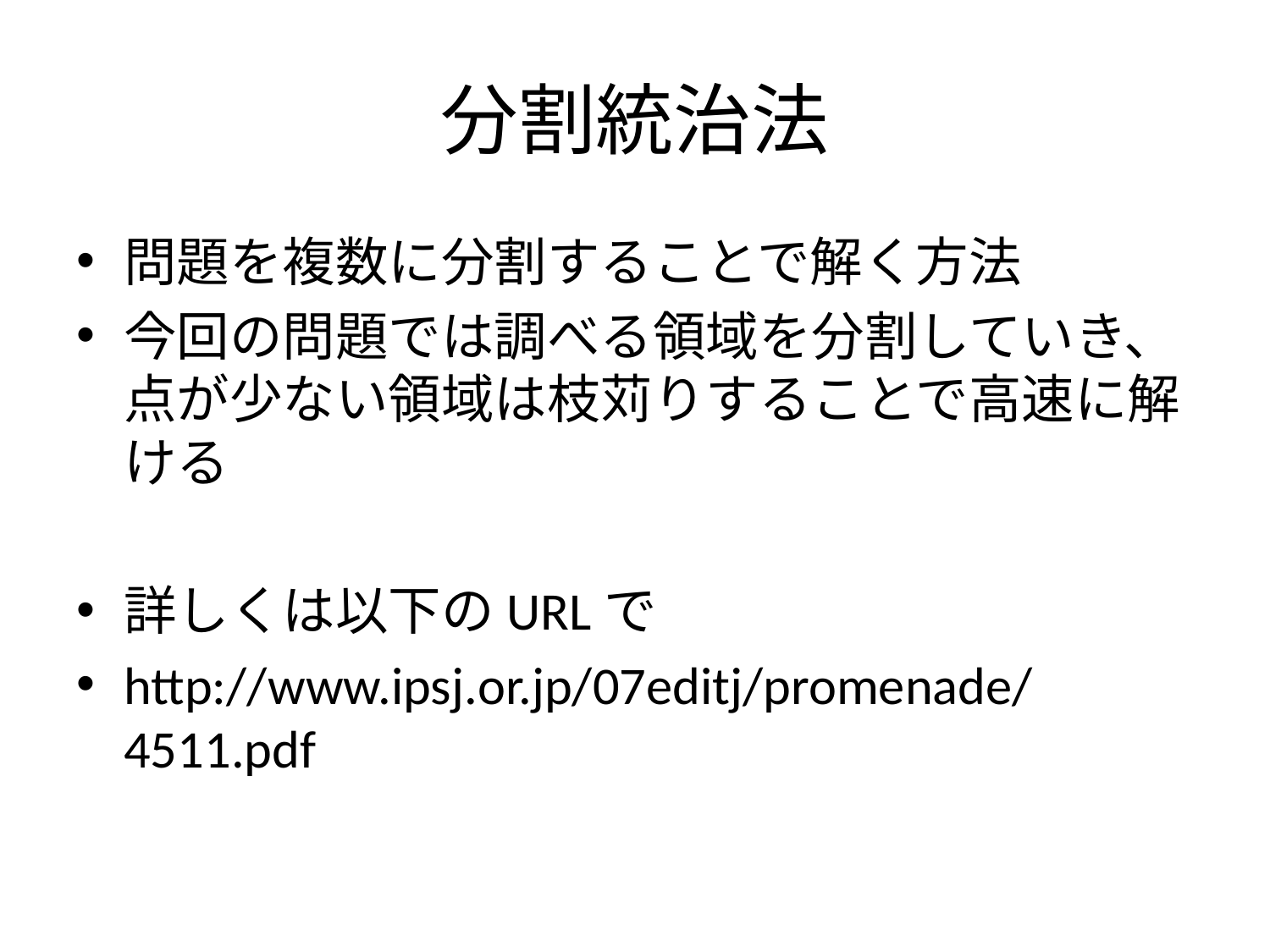

# 分割統治法
問題を複数に分割することで解く方法
今回の問題では調べる領域を分割していき、点が少ない領域は枝苅りすることで高速に解ける

詳しくは以下のURLで
http://www.ipsj.or.jp/07editj/promenade/4511.pdf